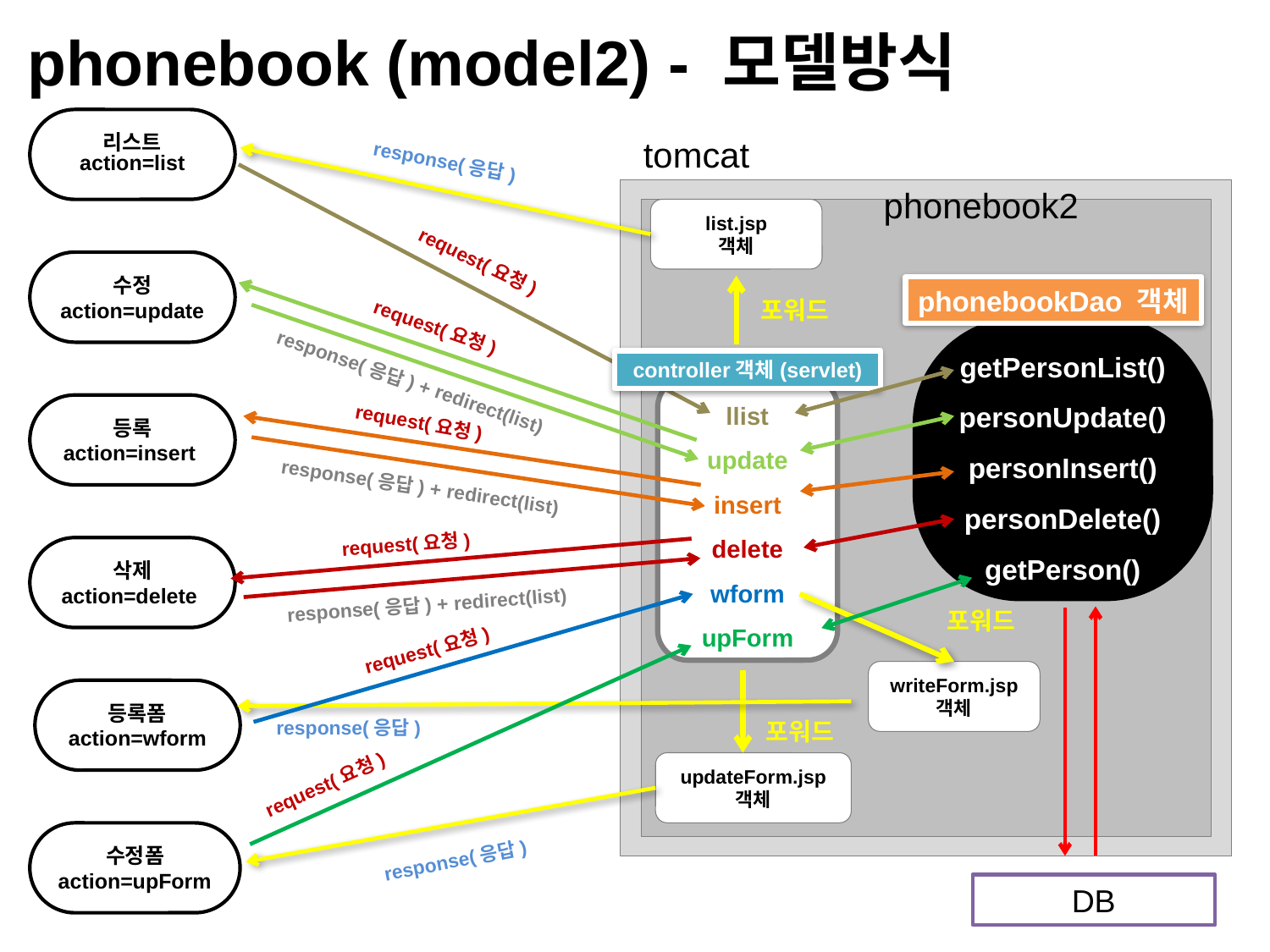

phonebook (model2) - 모델방식
리스트
action=list
tomcat
response(응답)
phonebook2

list.jsp
객체
request(요청)
수정
action=update
phonebookDao 객체
포워드
request(요청)
getPersonList()
personUpdate()
personInsert()
personDelete()
getPerson()
controller객체(servlet)
response(응답) + redirect(list)
llist
update
insert
delete
wform
upForm
등록
action=insert
request(요청)
response(응답) + redirect(list)
request(요청)
삭제
action=delete
response(응답) + redirect(list)
포워드
request(요청)
writeForm.jsp
객체
등록폼
action=wform
response(응답)
포워드
updateForm.jsp
객체
request(요청)
수정폼
action=upForm
response(응답)
DB